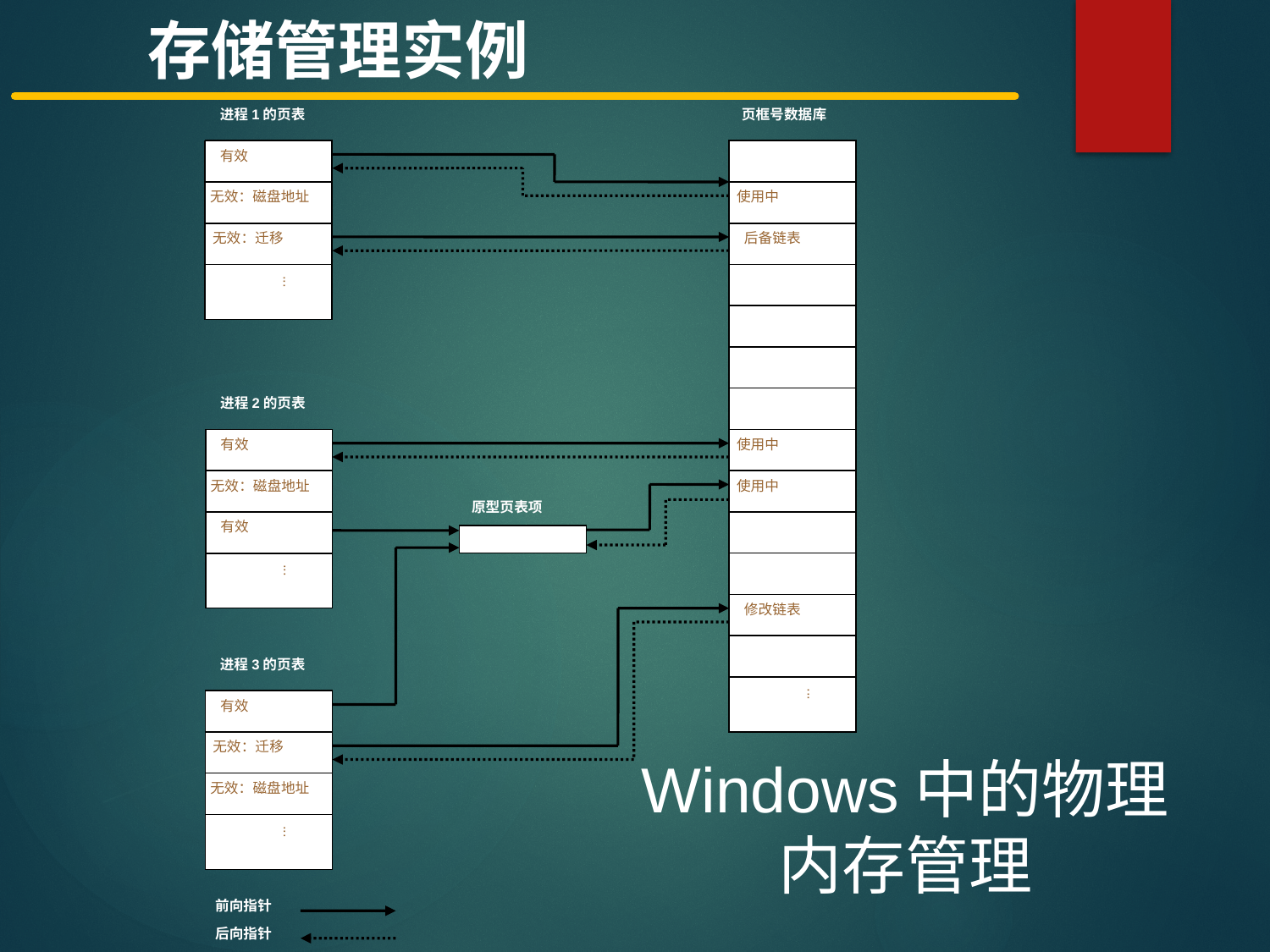

存储管理实例
进程1的页表
页框号数据库

有效

无效：磁盘地址

使用中

无效：迁移
后备链表

...

进程2的页表

有效
无效：磁盘地址
有效

...

使用中

使用中

原型页表项

修改链表

进程3的页表

...

有效
无效：迁移

无效：磁盘地址

...

前向指针

后向指针

Windows中的物理内存管理